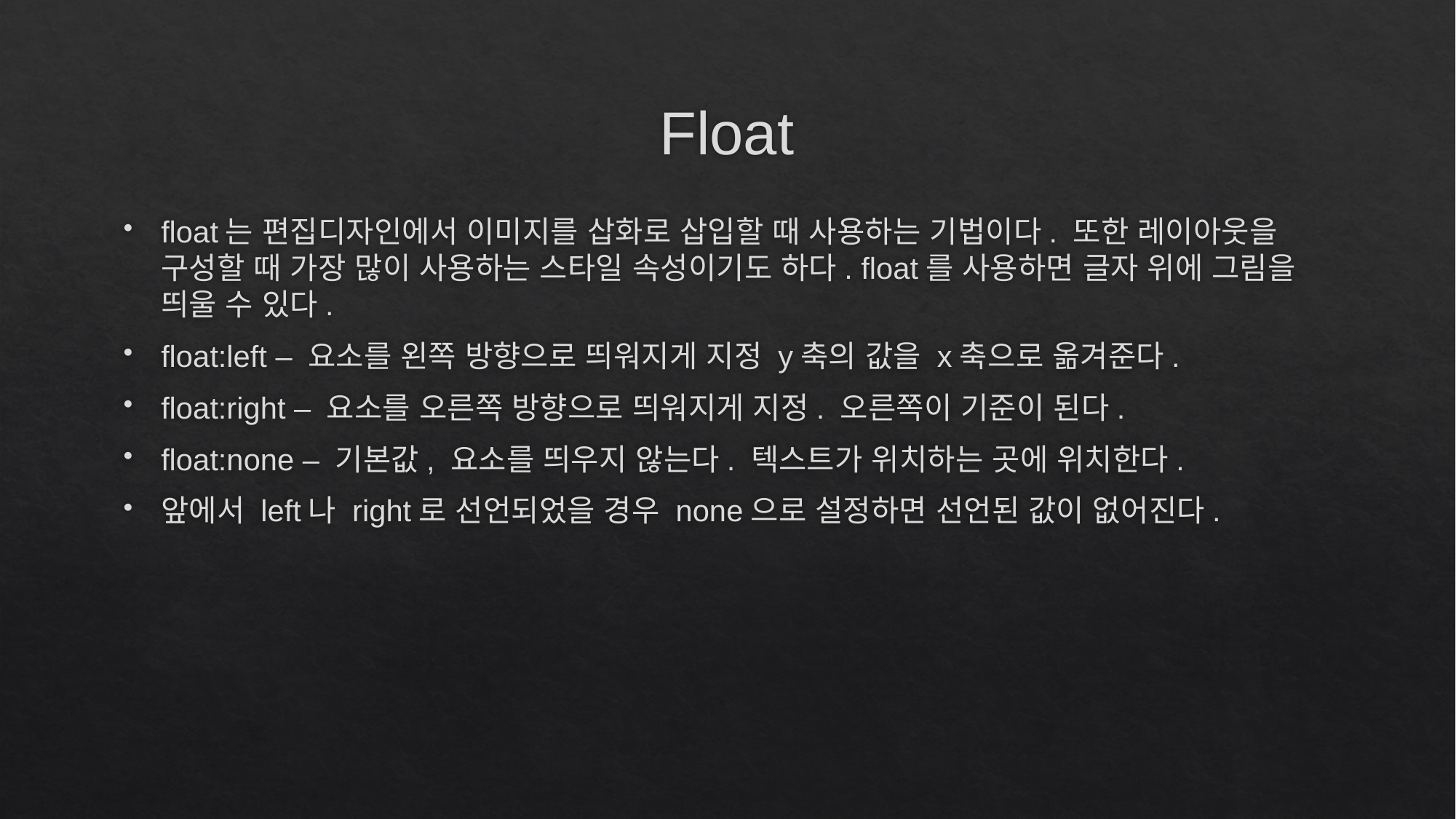

# Float
float는 편집디자인에서 이미지를 삽화로 삽입할 때 사용하는 기법이다. 또한 레이아웃을 구성할 때 가장 많이 사용하는 스타일 속성이기도 하다. float를 사용하면 글자 위에 그림을 띄울 수 있다.
float:left – 요소를 왼쪽 방향으로 띄워지게 지정 y축의 값을 x축으로 옮겨준다.
float:right – 요소를 오른쪽 방향으로 띄워지게 지정. 오른쪽이 기준이 된다.
float:none – 기본값, 요소를 띄우지 않는다. 텍스트가 위치하는 곳에 위치한다.
앞에서 left나 right로 선언되었을 경우 none으로 설정하면 선언된 값이 없어진다.